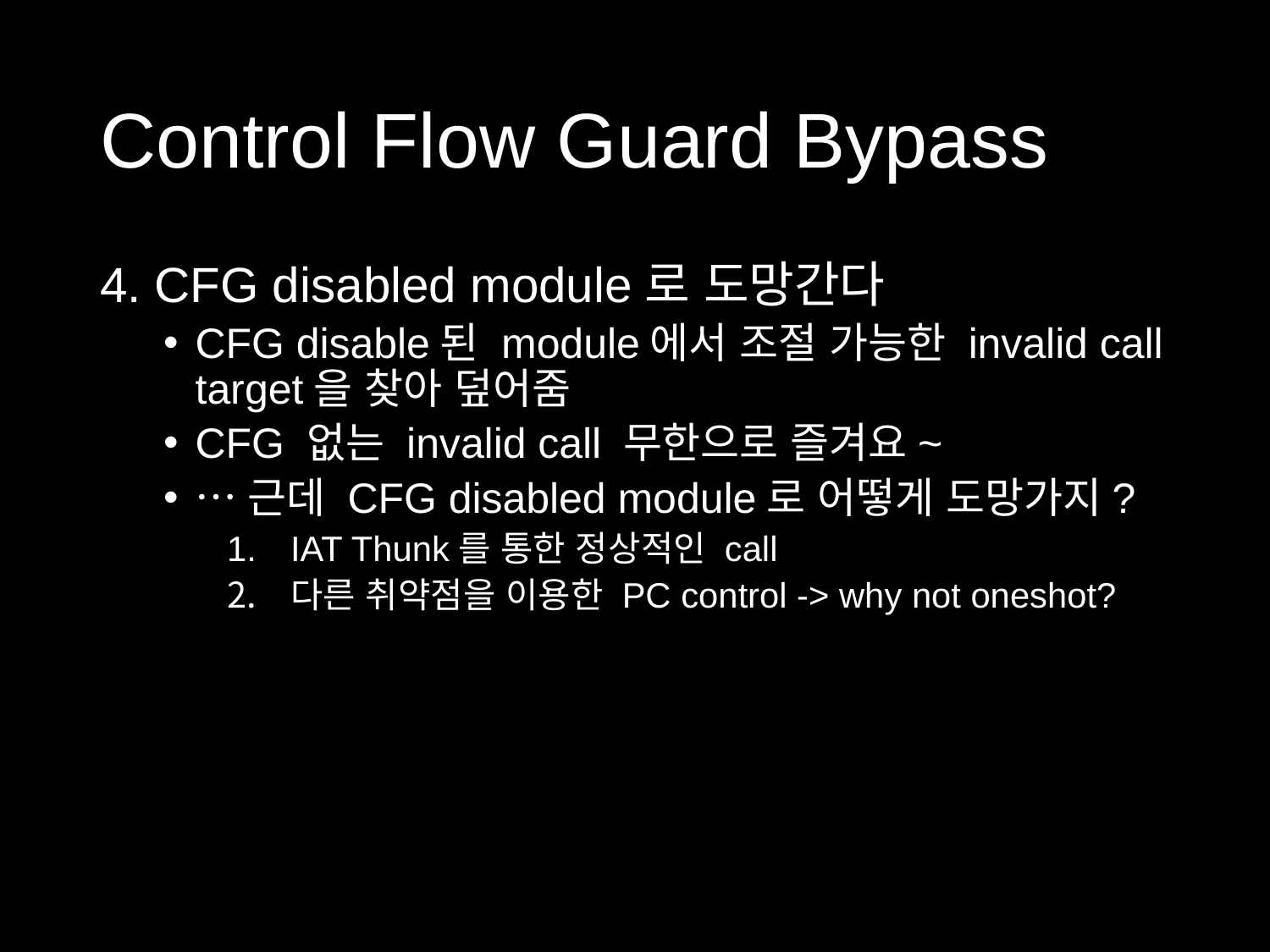

# Control Flow Guard Bypass
4. CFG disabled module로 도망간다
CFG disable된 module에서 조절 가능한 invalid call target을 찾아 덮어줌
CFG 없는 invalid call 무한으로 즐겨요~
…근데 CFG disabled module로 어떻게 도망가지?
IAT Thunk를 통한 정상적인 call
다른 취약점을 이용한 PC control -> why not oneshot?